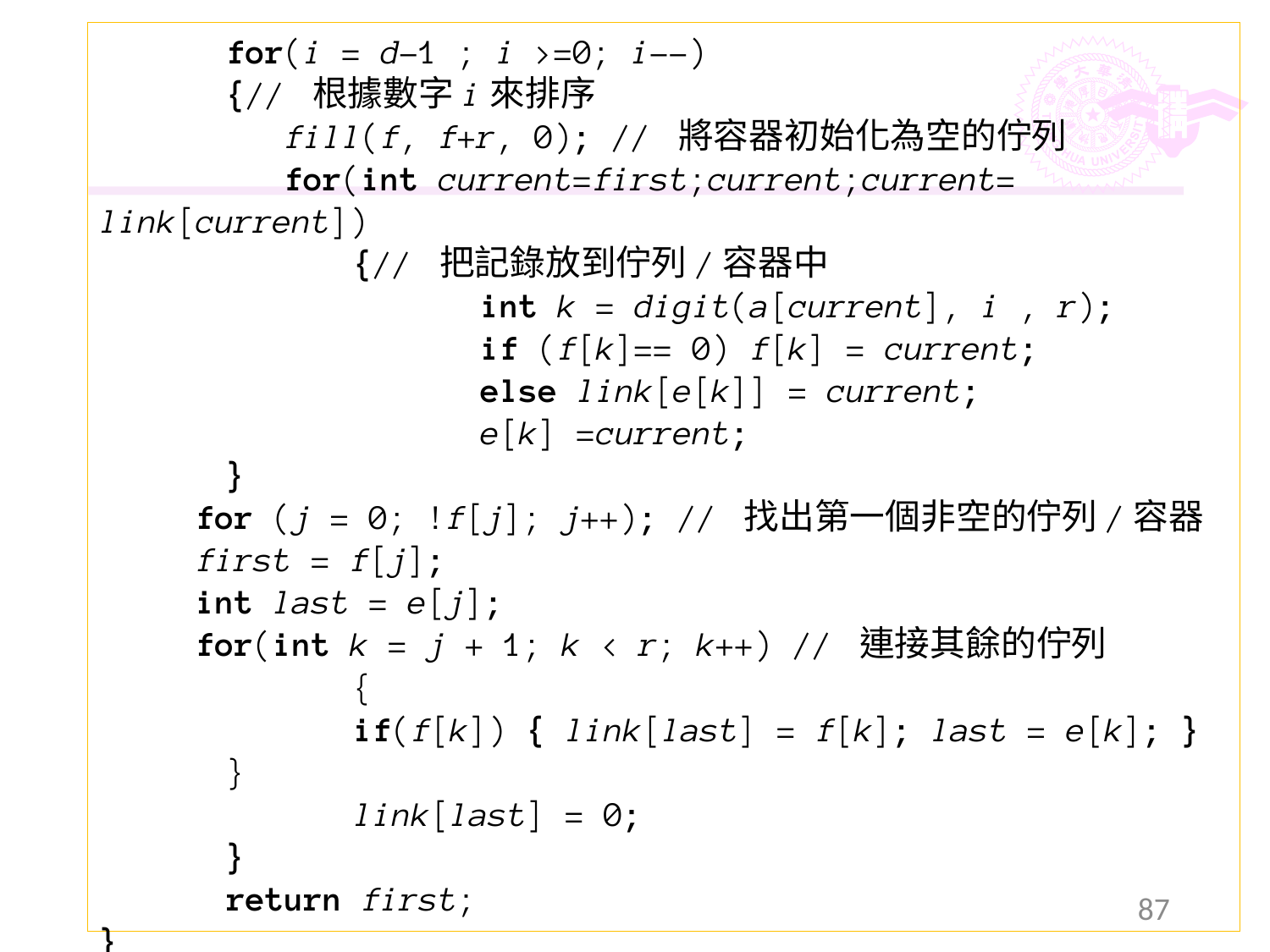

for(i = d-1 ; i >=0; i--)
  	{// 根據數字i來排序
	   fill(f, f+r, 0); // 將容器初始化為空的佇列
	   for(int current=first;current;current= link[current])
	  	{// 把記錄放到佇列/容器中
			int k = digit(a[current], i , r);
			if (f[k]== 0) f[k] = current;
			else link[e[k]] = current;
			e[k] =current;
   	}
     for (j = 0; !f[j]; j++); // 找出第一個非空的佇列/容器
     first = f[j];
     int last = e[j];
     for(int k = j + 1; k < r; k++) // 連接其餘的佇列
	  	{
    		if(f[k]) { link[last] = f[k]; last = e[k]; }
   	}
  		link[last] = 0;
	}
	return first;
}
87